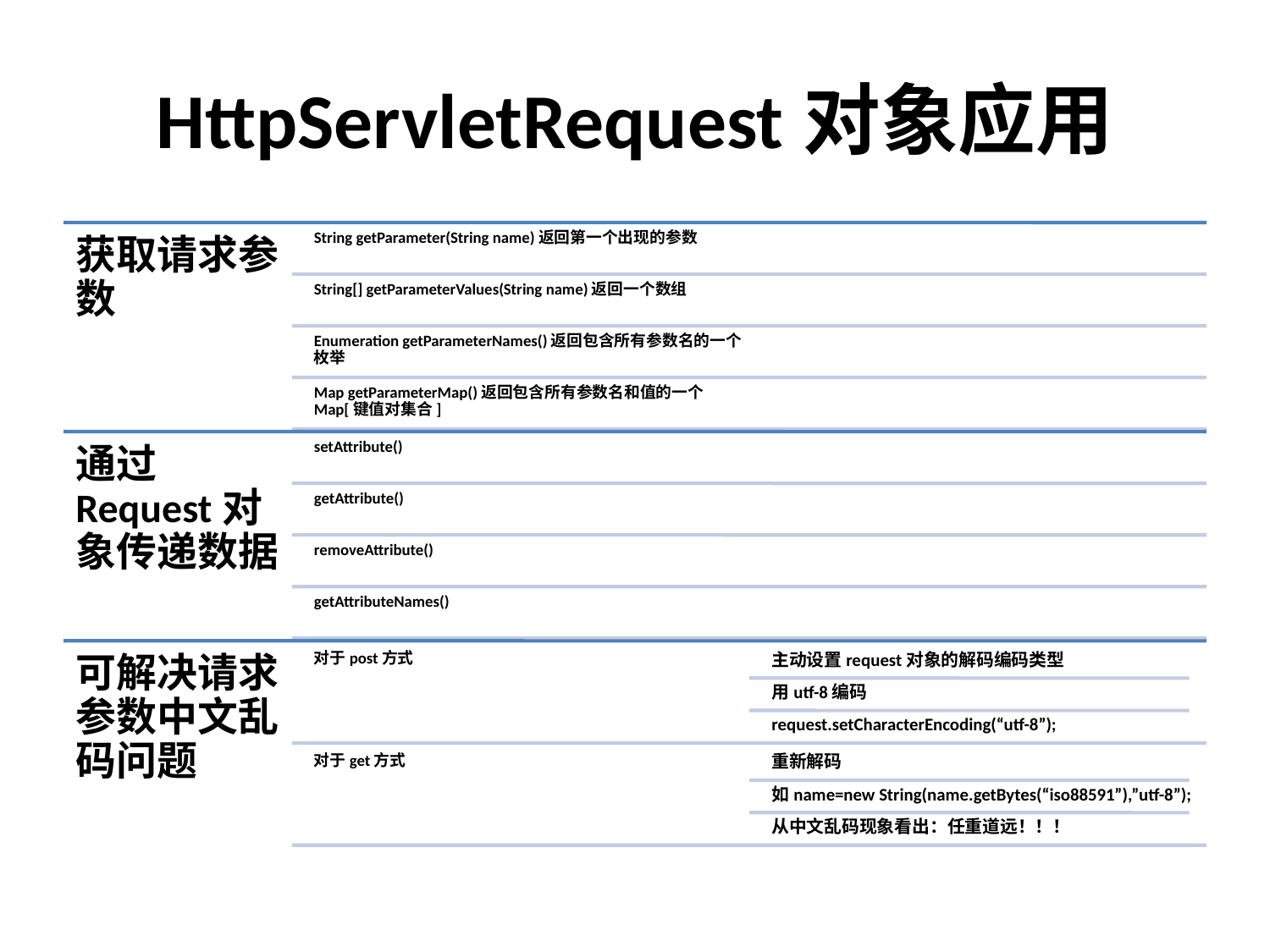

# HttpServletRequest对象应用
获取请求参数
String getParameter(String name)返回第一个出现的参数
String[] getParameterValues(String name)返回一个数组
Enumeration getParameterNames()返回包含所有参数名的一个枚举
Map getParameterMap()返回包含所有参数名和值的一个Map[键值对集合]
通过Request对象传递数据
setAttribute()
getAttribute()
removeAttribute()
getAttributeNames()
可解决请求参数中文乱码问题
对于post方式
主动设置request对象的解码编码类型
用utf-8编码
request.setCharacterEncoding(“utf-8”);
对于get方式
重新解码
如name=new String(name.getBytes(“iso88591”),”utf-8”);
从中文乱码现象看出：任重道远！！！